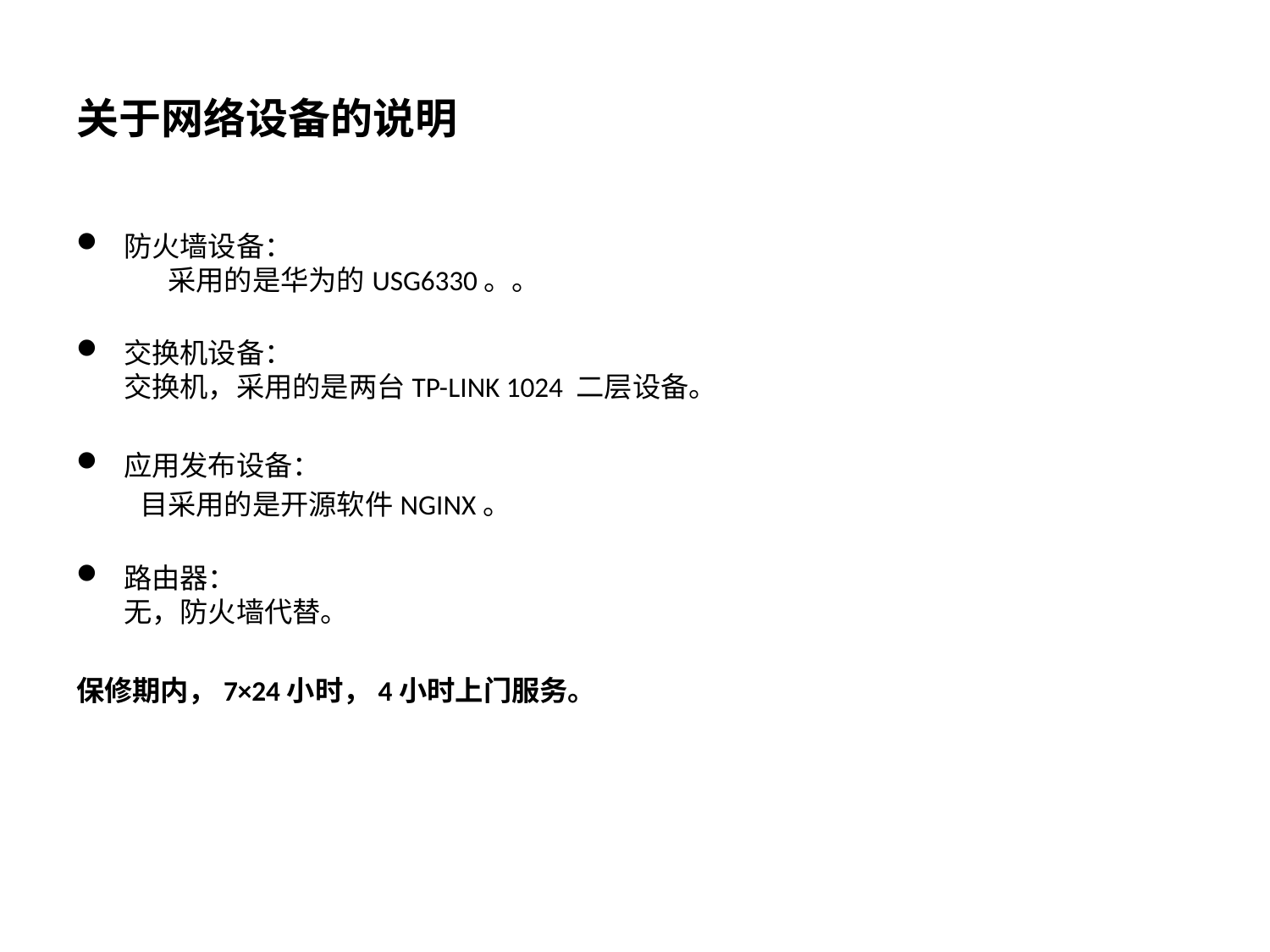

# 关于网络设备的说明
防火墙设备：
       采用的是华为的USG6330。。
交换机设备：
交换机，采用的是两台TP-LINK 1024 二层设备。

应用发布设备：
         目采用的是开源软件NGINX。
路由器：
无，防火墙代替。

保修期内，7×24小时，4小时上门服务。